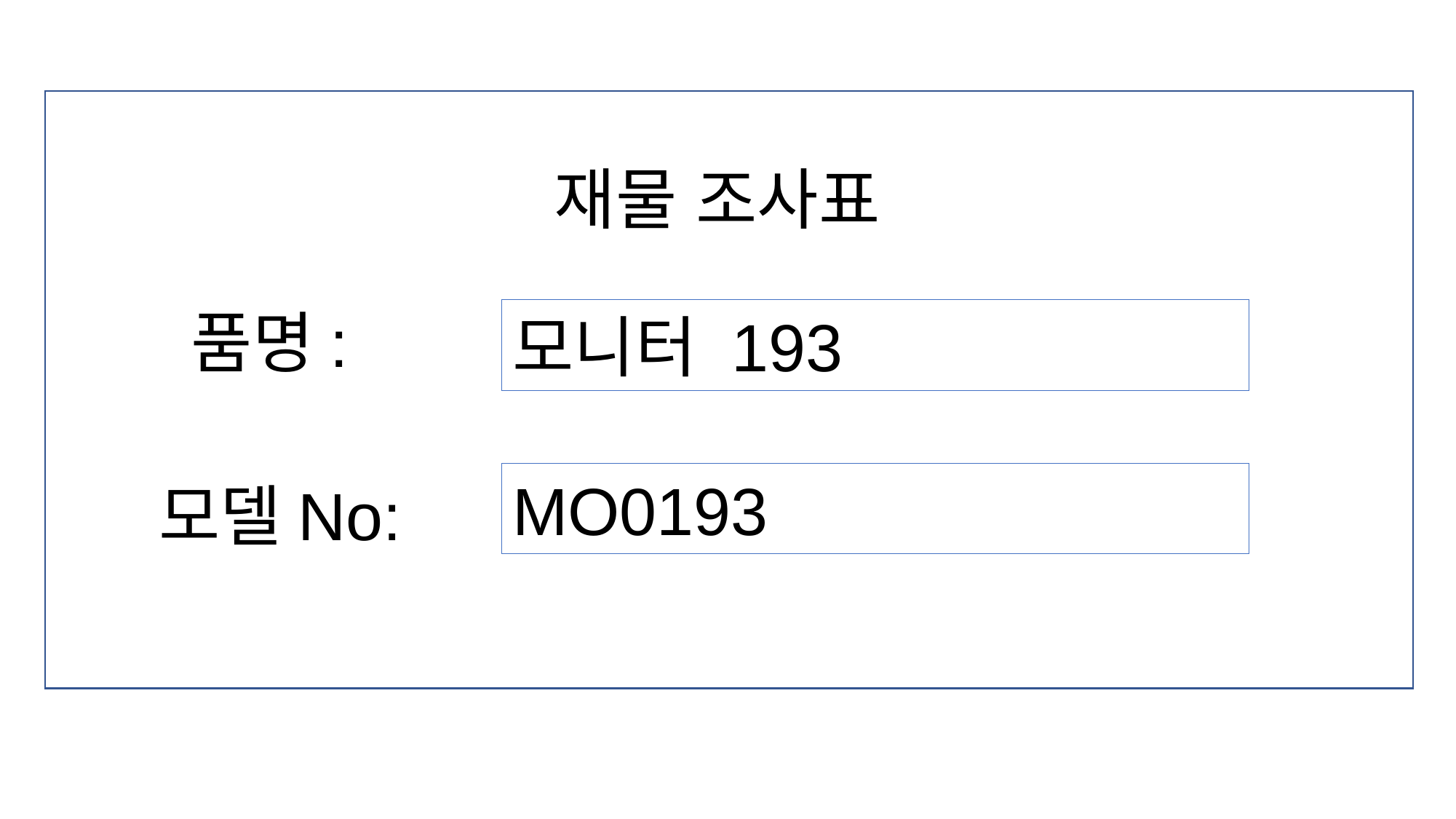

재물 조사표
품명:
모니터 193
MO0193
모델No: